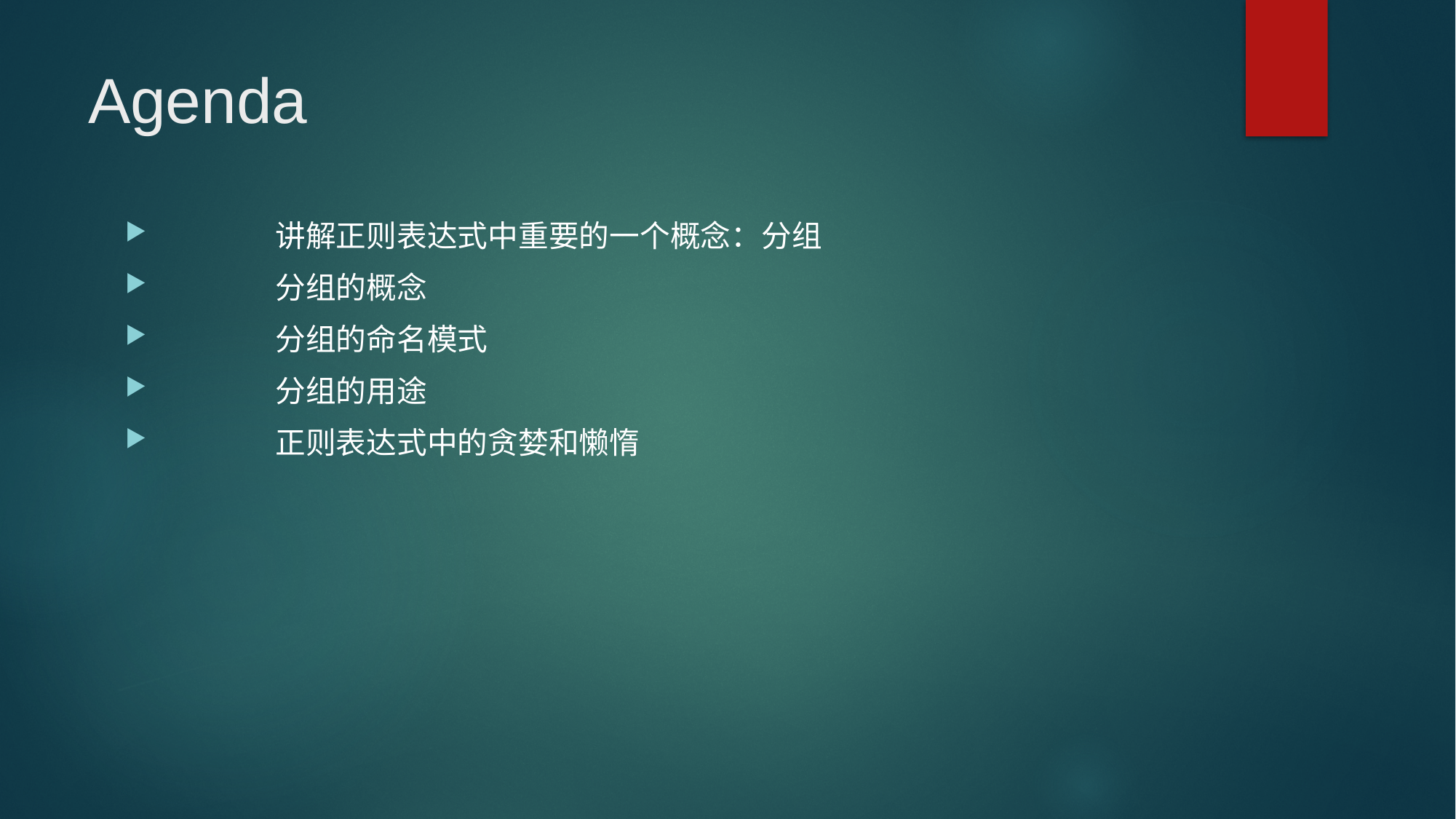

# Agenda
	讲解正则表达式中重要的一个概念：分组
	分组的概念
	分组的命名模式
	分组的用途
	正则表达式中的贪婪和懒惰